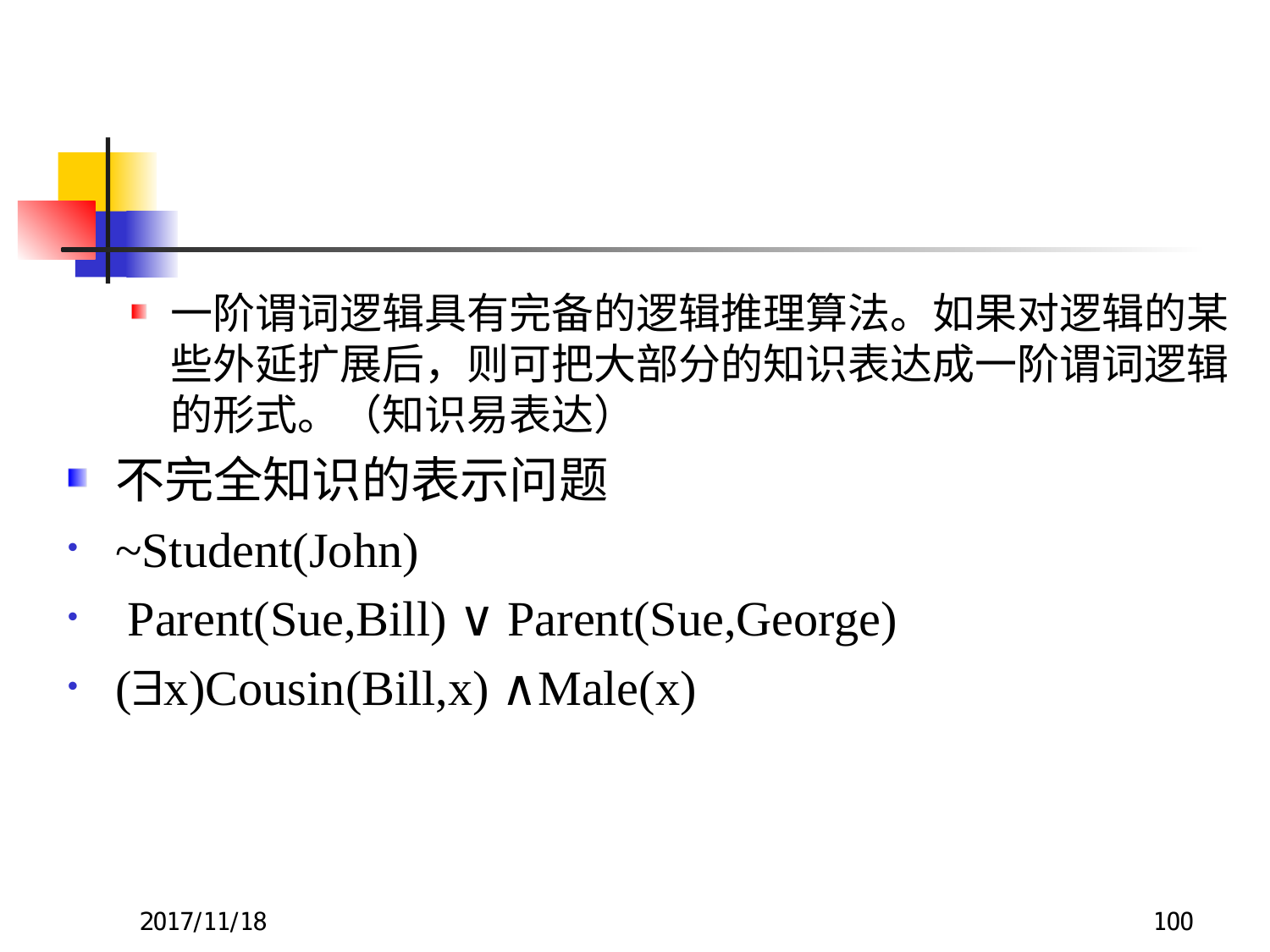

#
一阶谓词逻辑具有完备的逻辑推理算法。如果对逻辑的某些外延扩展后，则可把大部分的知识表达成一阶谓词逻辑的形式。（知识易表达）
不完全知识的表示问题
~Student(John)
 Parent(Sue,Bill) ∨ Parent(Sue,George)
(∃x)Cousin(Bill,x) ∧Male(x)

2017/11/18
100